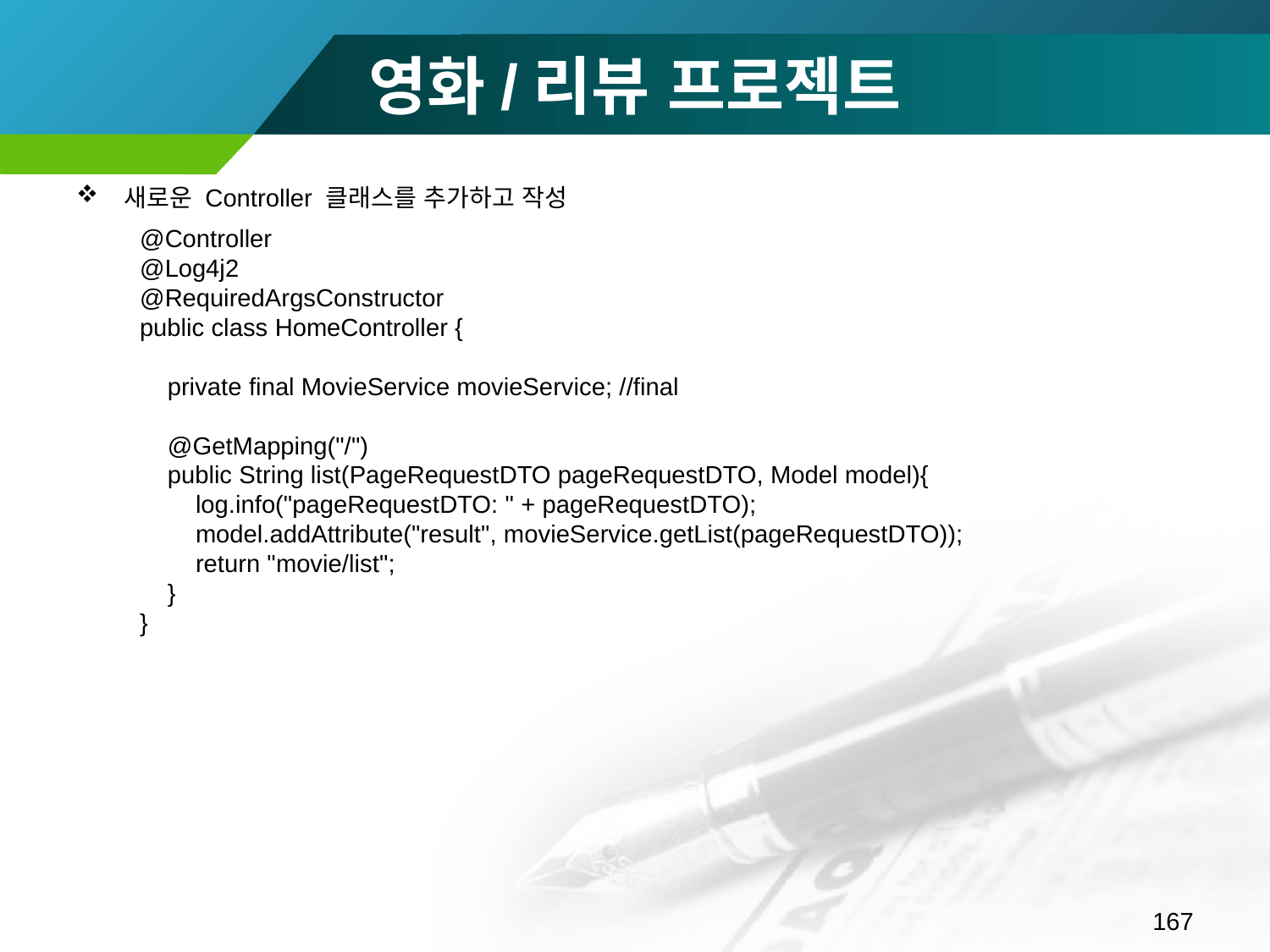

# 영화/리뷰 프로젝트
새로운 Controller 클래스를 추가하고 작성
@Controller
@Log4j2
@RequiredArgsConstructor
public class HomeController {

    private final MovieService movieService; //final

    @GetMapping("/")
    public String list(PageRequestDTO pageRequestDTO, Model model){
        log.info("pageRequestDTO: " + pageRequestDTO);
        model.addAttribute("result", movieService.getList(pageRequestDTO));
        return "movie/list";
    }
}
167